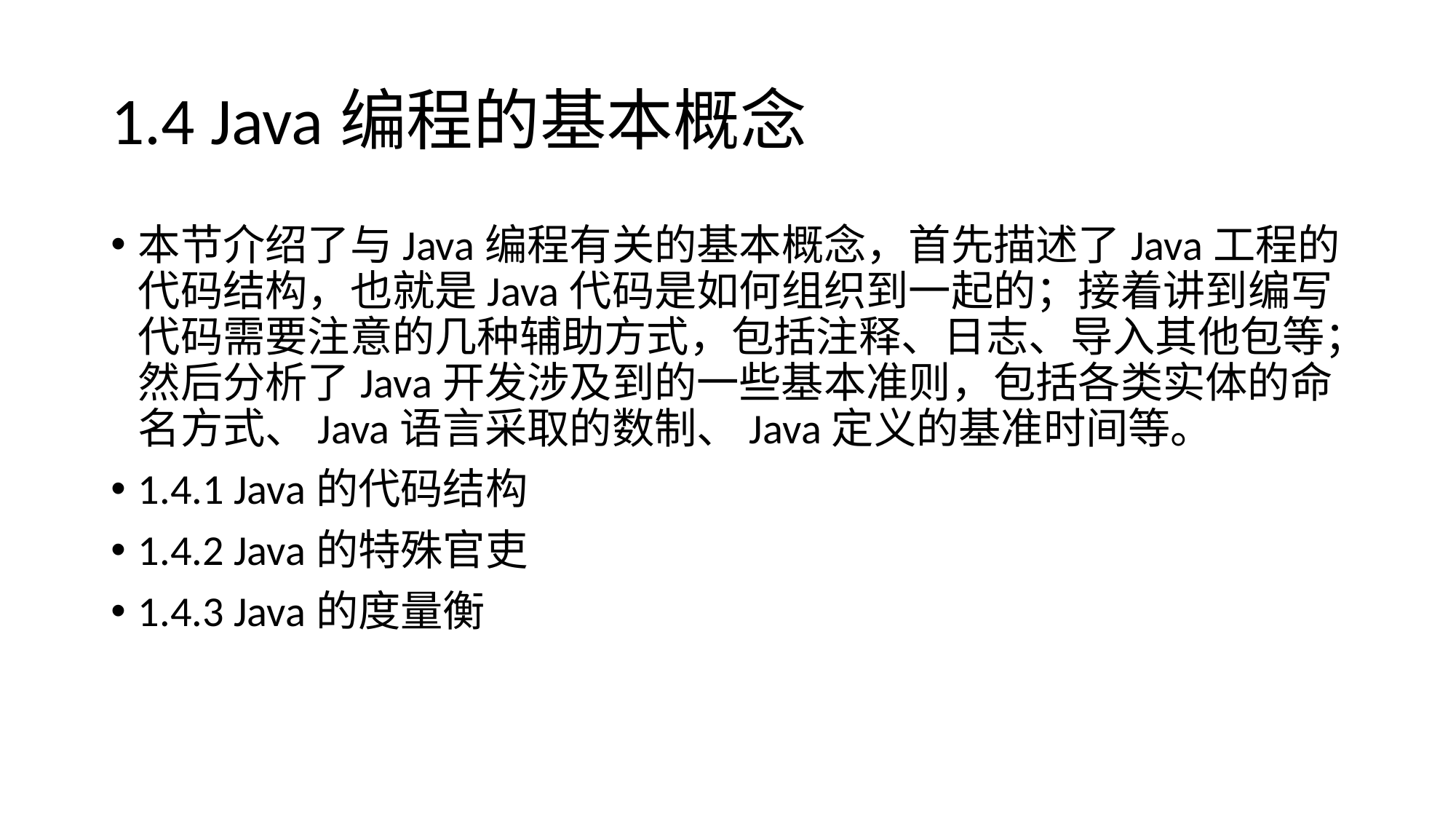

# 1.4 Java编程的基本概念
本节介绍了与Java编程有关的基本概念，首先描述了Java工程的代码结构，也就是Java代码是如何组织到一起的；接着讲到编写代码需要注意的几种辅助方式，包括注释、日志、导入其他包等；然后分析了Java开发涉及到的一些基本准则，包括各类实体的命名方式、Java语言采取的数制、Java定义的基准时间等。
1.4.1 Java的代码结构
1.4.2 Java的特殊官吏
1.4.3 Java的度量衡